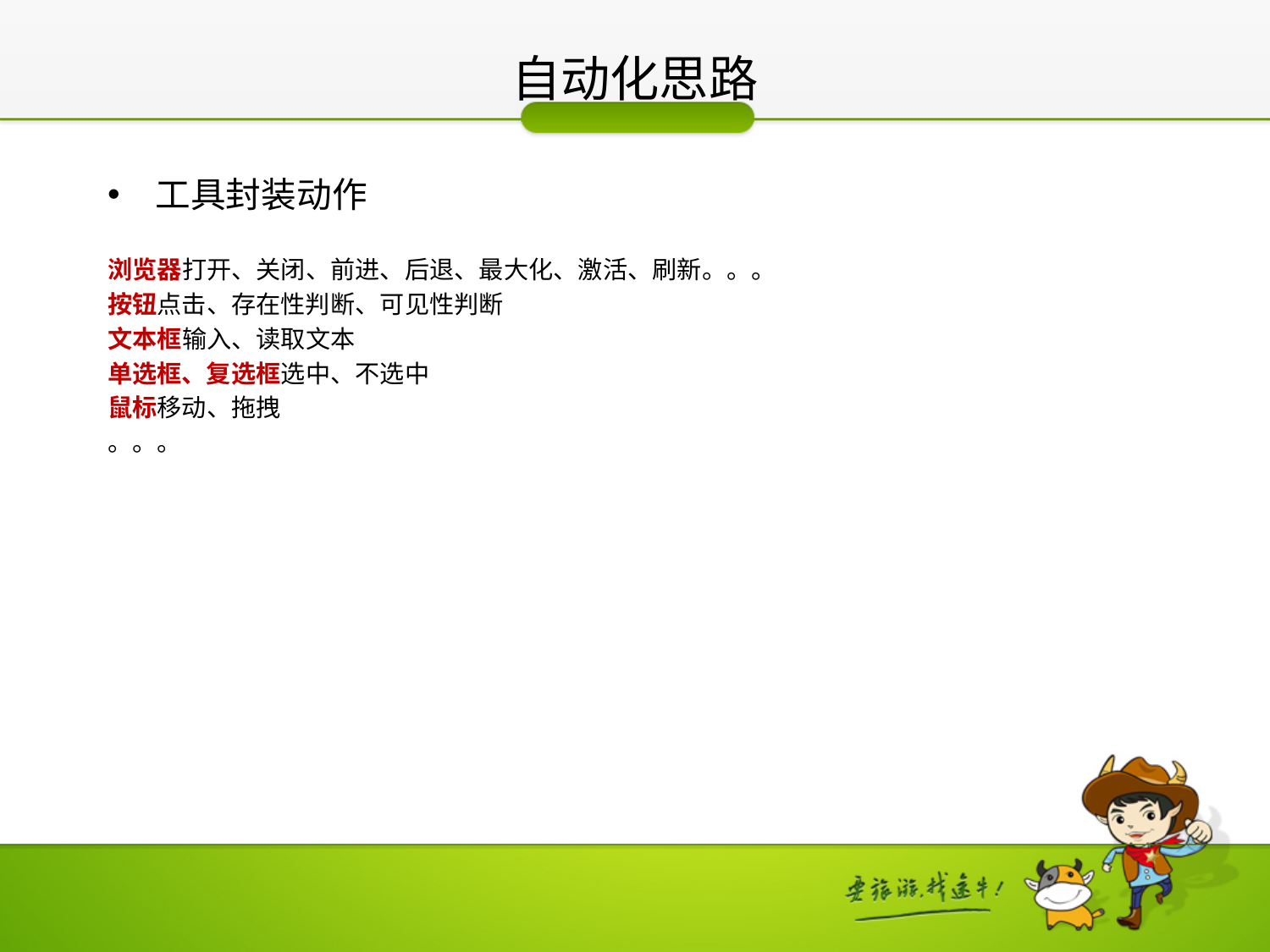

# 自动化思路
工具封装动作

浏览器打开、关闭、前进、后退、最大化、激活、刷新。。。
按钮点击、存在性判断、可见性判断
文本框输入、读取文本
单选框、复选框选中、不选中
鼠标移动、拖拽
。。。